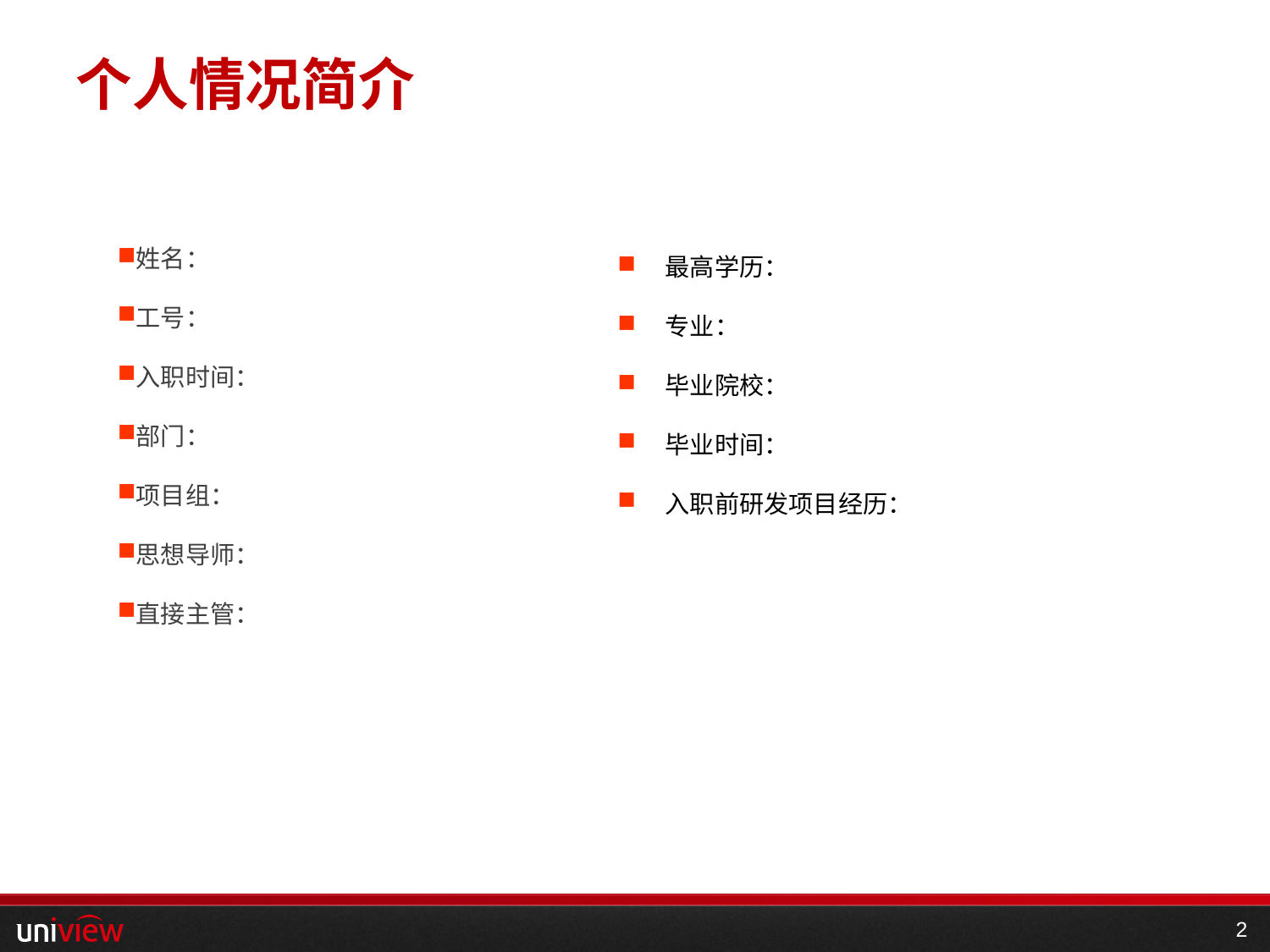

# 个人情况简介
姓名：
工号：
入职时间：
部门：
项目组：
思想导师：
直接主管：
最高学历：
专业：
毕业院校：
毕业时间：
入职前研发项目经历：